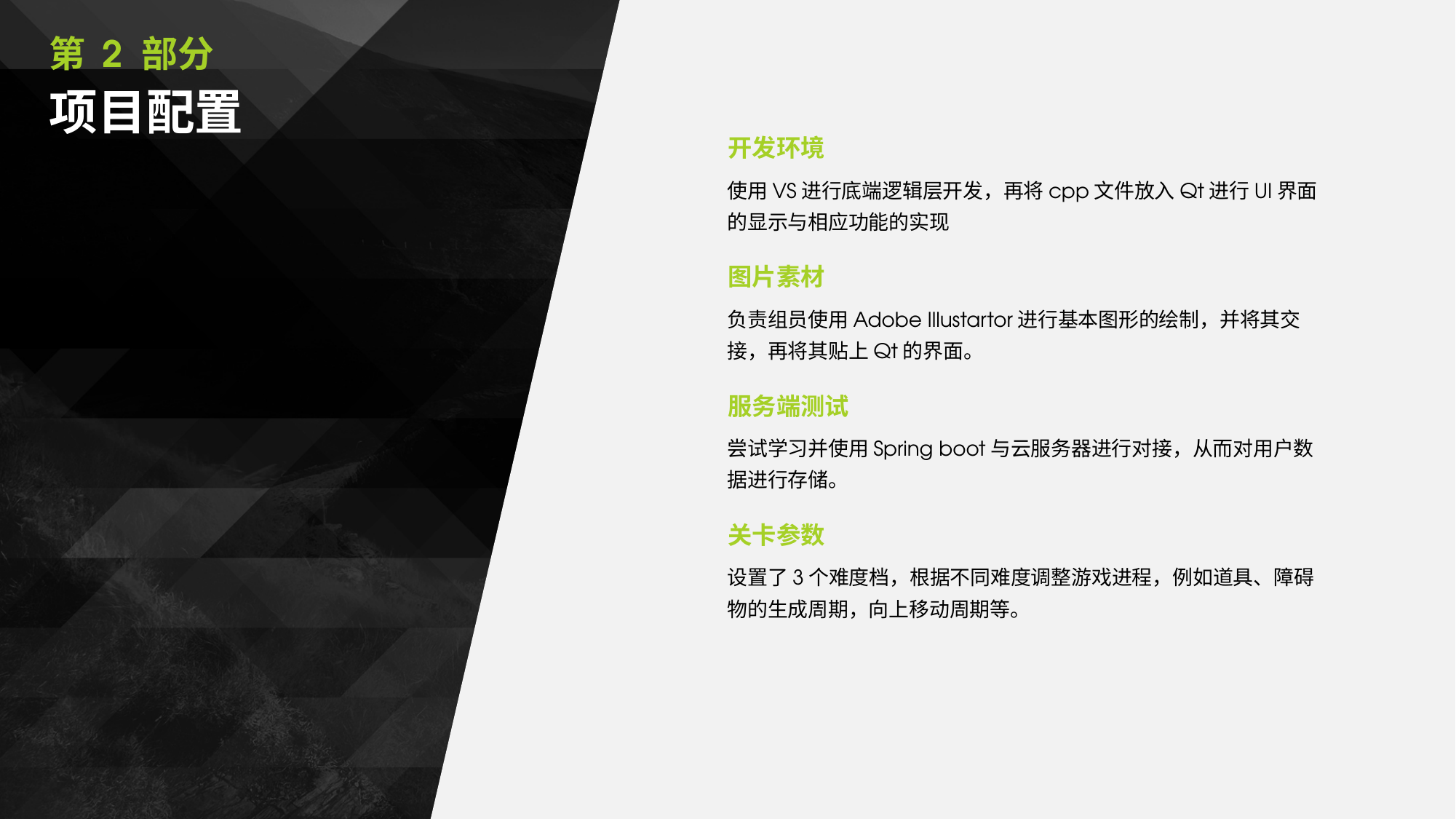

第 2 部分
项目配置
开发环境
使用VS进行底端逻辑层开发，再将cpp文件放入Qt进行UI界面的显示与相应功能的实现
图片素材
负责组员使用Adobe Illustartor进行基本图形的绘制，并将其交接，再将其贴上Qt的界面。
服务端测试
尝试学习并使用Spring boot与云服务器进行对接，从而对用户数据进行存储。
关卡参数
设置了3个难度档，根据不同难度调整游戏进程，例如道具、障碍物的生成周期，向上移动周期等。